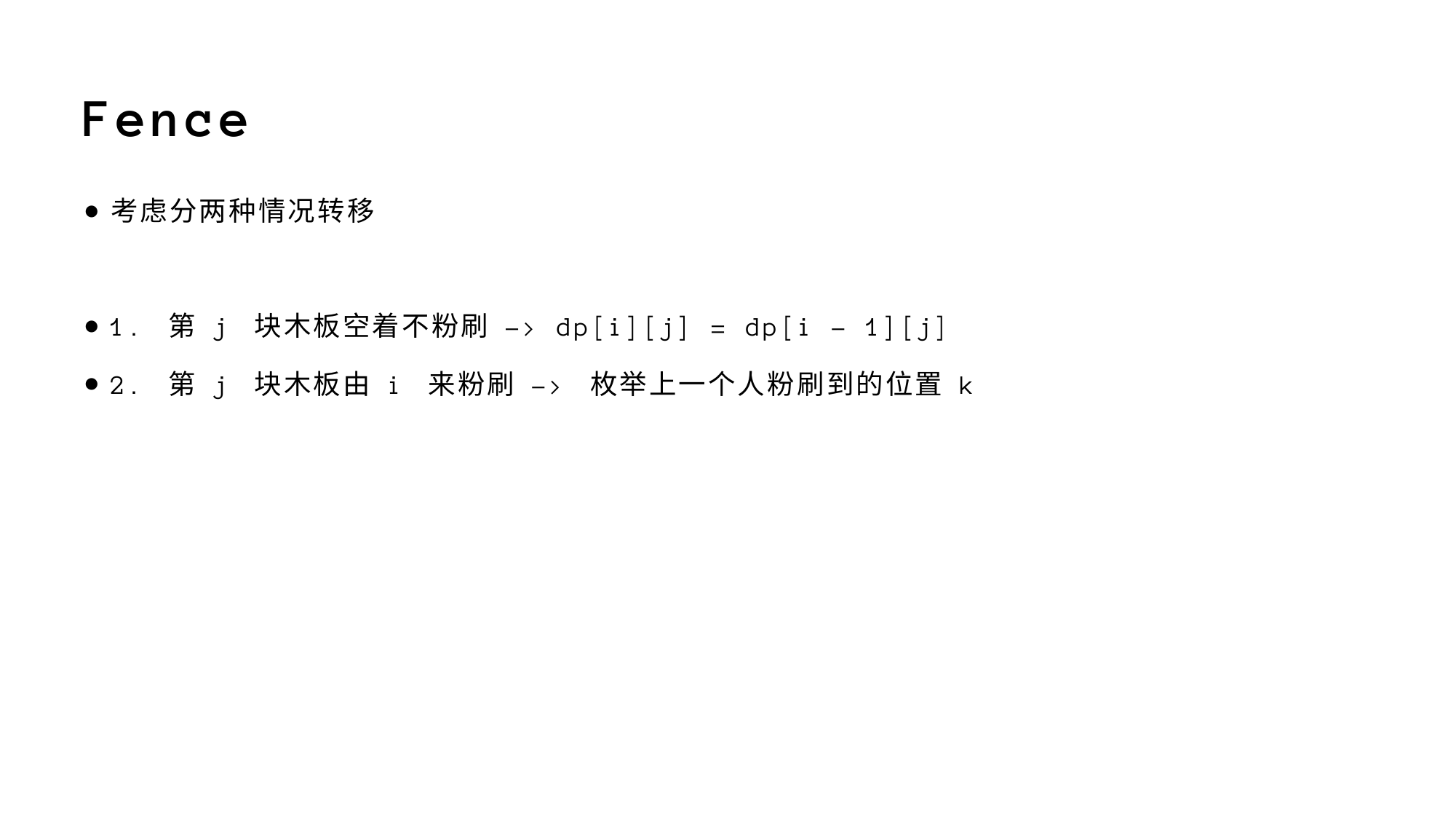

# Fence
考虑分两种情况转移

1. 第 j 块木板空着不粉刷 -> dp[i][j] = dp[i - 1][j]
2. 第 j 块木板由 i 来粉刷 -> 枚举上一个人粉刷到的位置 k